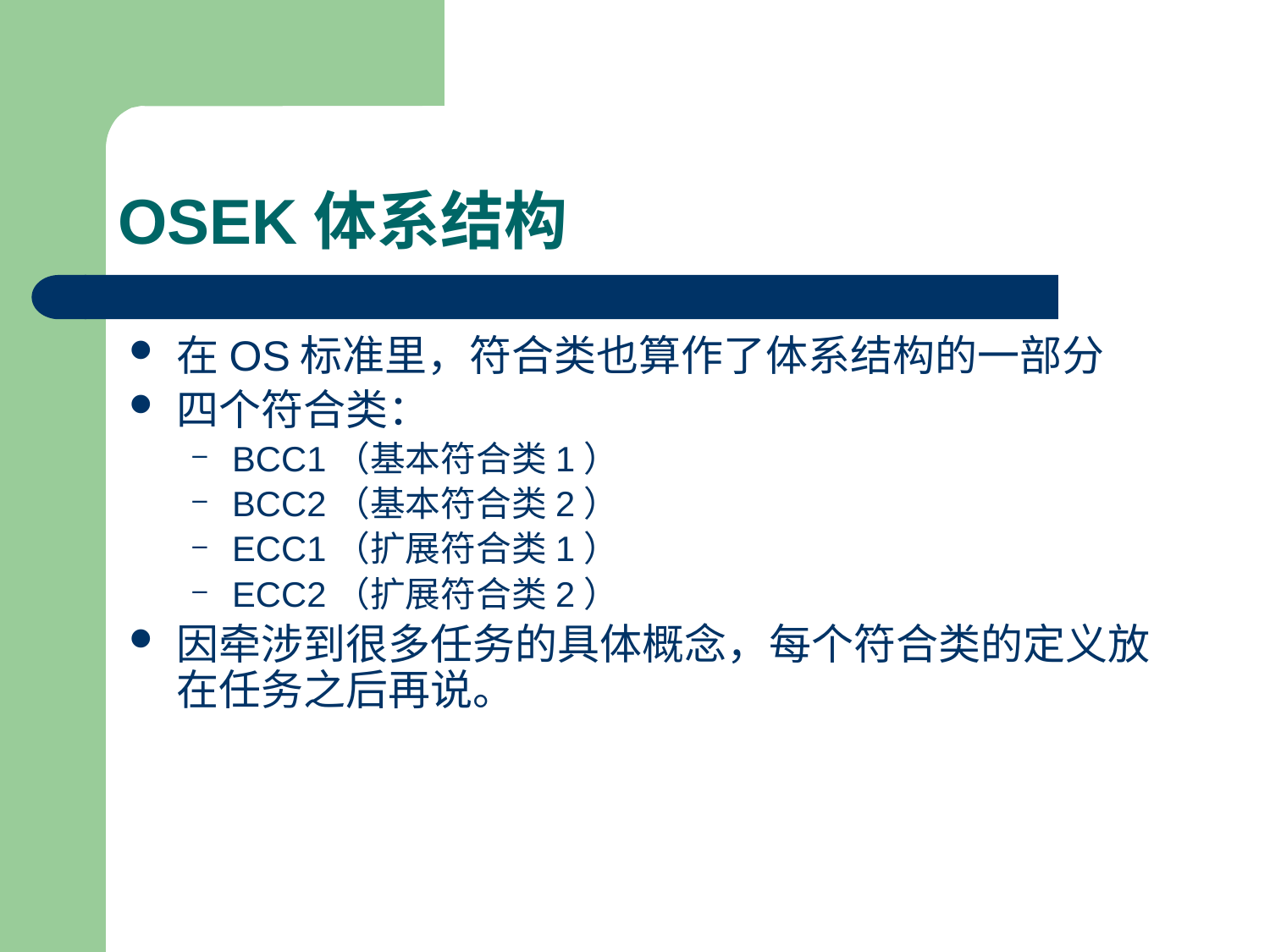

# OSEK体系结构
在OS标准里，符合类也算作了体系结构的一部分
四个符合类：
BCC1（基本符合类1）
BCC2（基本符合类2）
ECC1（扩展符合类1）
ECC2（扩展符合类2）
因牵涉到很多任务的具体概念，每个符合类的定义放在任务之后再说。